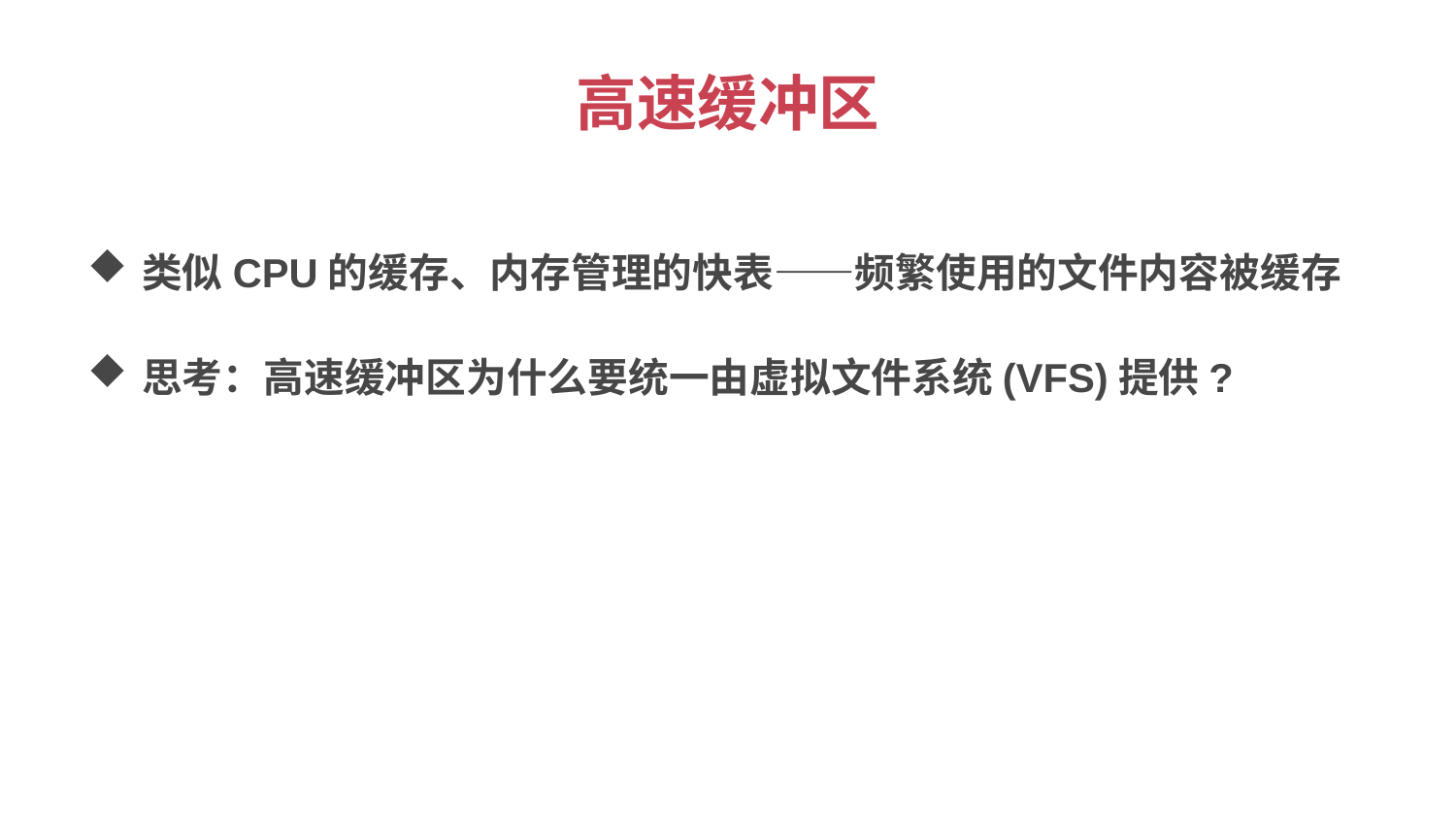

# 高速缓冲区
类似CPU的缓存、内存管理的快表——频繁使用的文件内容被缓存
思考：高速缓冲区为什么要统一由虚拟文件系统(VFS)提供?